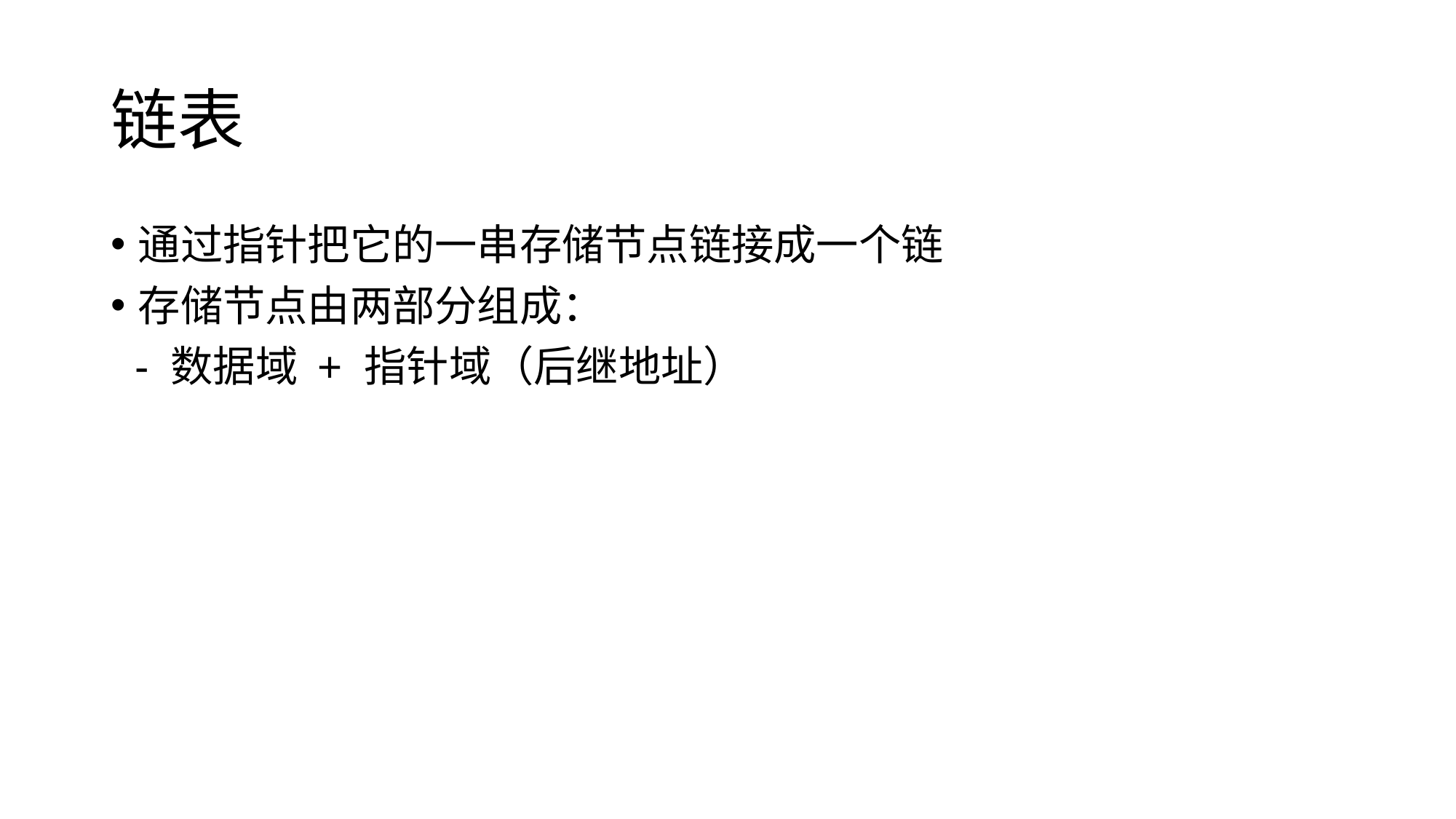

# 链表
通过指针把它的一串存储节点链接成一个链
存储节点由两部分组成：
  - 数据域 + 指针域（后继地址）